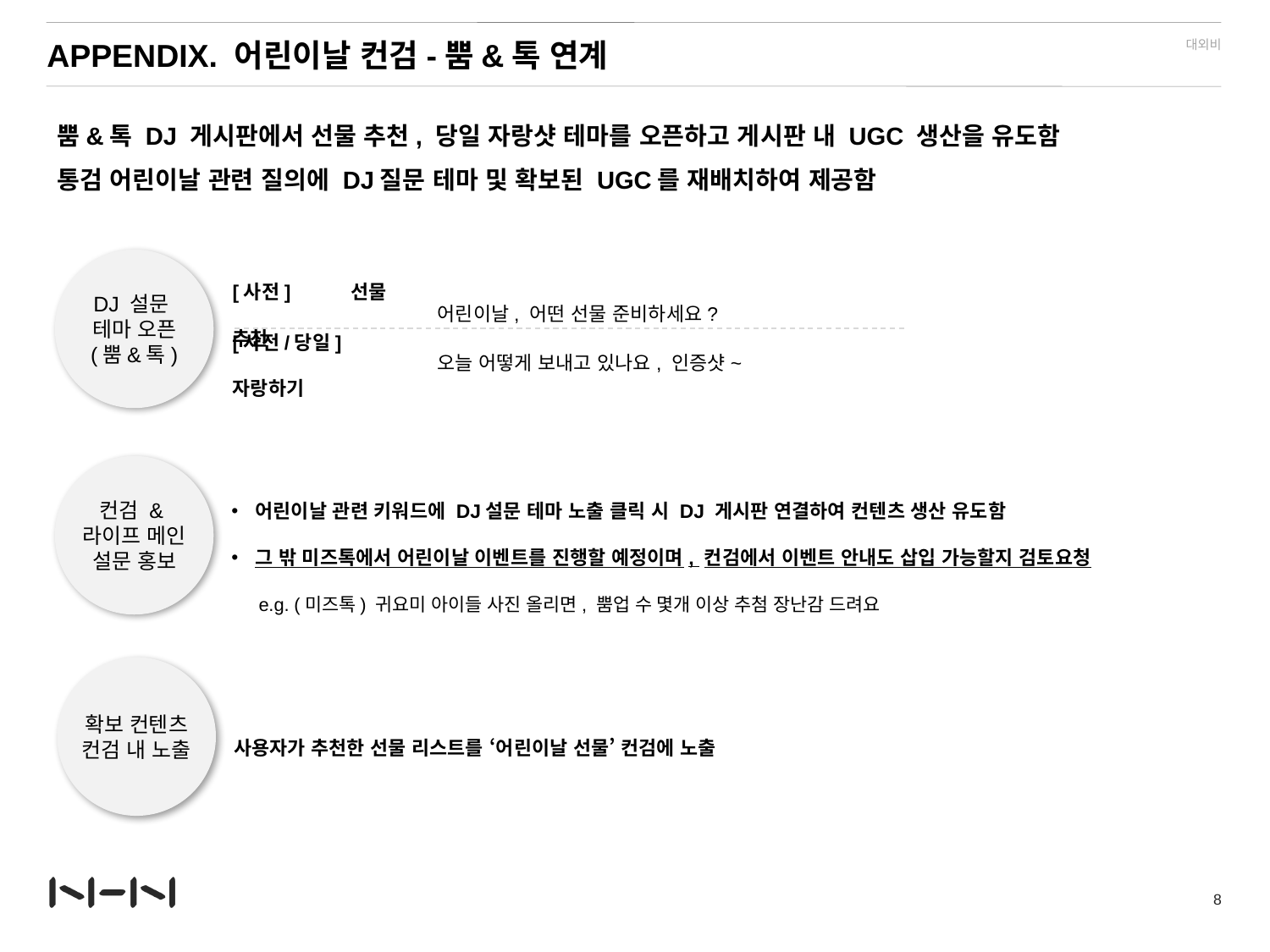

APPENDIX. 어린이날 컨검-뿜&톡 연계
뿜&톡 DJ 게시판에서 선물 추천, 당일 자랑샷 테마를 오픈하고 게시판 내 UGC 생산을 유도함
통검 어린이날 관련 질의에 DJ질문 테마 및 확보된 UGC를 재배치하여 제공함
DJ 설문
테마 오픈
(뿜&톡)
어린이날, 어떤 선물 준비하세요?
[사전]          선물 추천
오늘 어떻게 보내고 있나요, 인증샷~
[사전/당일]  자랑하기
컨검 &
라이프 메인
설문 홍보
어린이날 관련 키워드에 DJ설문 테마 노출 클릭 시 DJ 게시판 연결하여 컨텐츠 생산 유도함
그 밖 미즈톡에서 어린이날 이벤트를 진행할 예정이며, 컨검에서 이벤트 안내도 삽입 가능할지 검토요청
     e.g. (미즈톡) 귀요미 아이들 사진 올리면, 뿜업 수 몇개 이상 추첨 장난감 드려요
확보 컨텐츠
컨검 내 노출
사용자가 추천한 선물 리스트를 ‘어린이날 선물’ 컨검에 노출